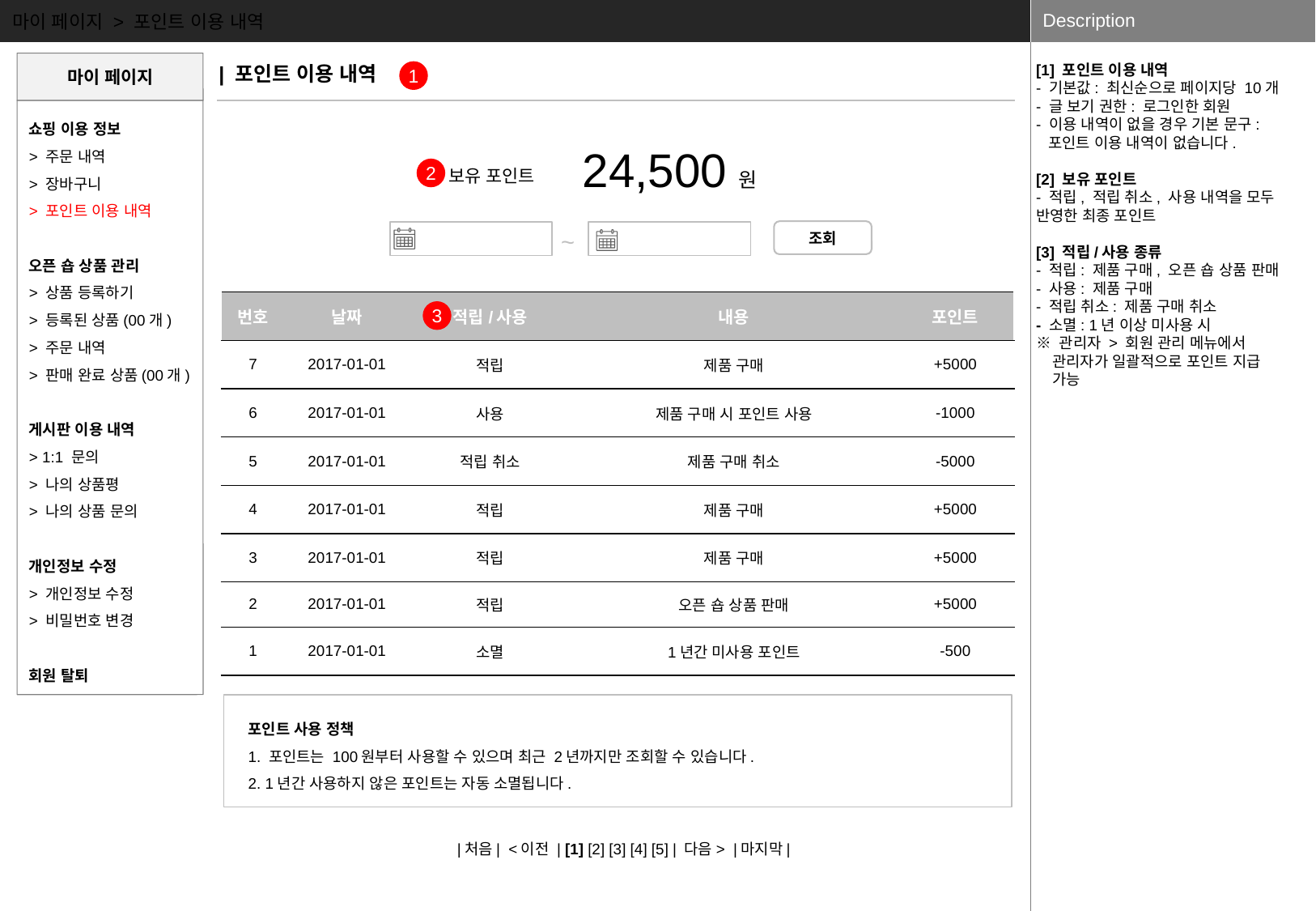

마이 페이지 > 포인트 이용 내역

[1] 포인트 이용 내역
- 기본값: 최신순으로 페이지당 10개
- 글 보기 권한: 로그인한 회원
- 이용 내역이 없을 경우 기본 문구:
  포인트 이용 내역이 없습니다.

[2] 보유 포인트
- 적립, 적립 취소, 사용 내역을 모두 반영한 최종 포인트

[3] 적립/사용 종류
- 적립: 제품 구매, 오픈 숍 상품 판매
- 사용: 제품 구매
- 적립 취소: 제품 구매 취소
- 소멸: 1년 이상 미사용 시
※ 관리자 > 회원 관리 메뉴에서
   관리자가 일괄적으로 포인트 지급
   가능

마이 페이지
 | 포인트 이용 내역
1
쇼핑 이용 정보
> 주문 내역
> 장바구니
> 포인트 이용 내역

오픈 숍 상품 관리
> 상품 등록하기
> 등록된 상품(00개)
> 주문 내역
> 판매 완료 상품(00개)

게시판 이용 내역
> 1:1 문의
> 나의 상품평
> 나의 상품 문의

개인정보 수정
> 개인정보 수정
> 비밀번호 변경

회원 탈퇴
24,500원
2
보유 포인트
~
조회

| 번호 | 날짜 | 적립/사용 | 내용 | 포인트 |
| --- | --- | --- | --- | --- |
| 7 | 2017-01-01 | 적립 | 제품 구매 | +5000 |
| 6 | 2017-01-01 | 사용 | 제품 구매 시 포인트 사용 | -1000 |
| 5 | 2017-01-01 | 적립 취소 | 제품 구매 취소 | -5000 |
| 4 | 2017-01-01 | 적립 | 제품 구매 | +5000 |
| 3 | 2017-01-01 | 적립 | 제품 구매 | +5000 |
| 2 | 2017-01-01 | 적립 | 오픈 숍 상품 판매 | +5000 |
| 1 | 2017-01-01 | 소멸 | 1년간 미사용 포인트 | -500 |
3

포인트 사용 정책
1. 포인트는 100원부터 사용할 수 있으며 최근 2년까지만 조회할 수 있습니다.
2. 1년간 사용하지 않은 포인트는 자동 소멸됩니다.
|처음|  <이전 | [1] [2] [3] [4] [5] | 다음>  |마지막|